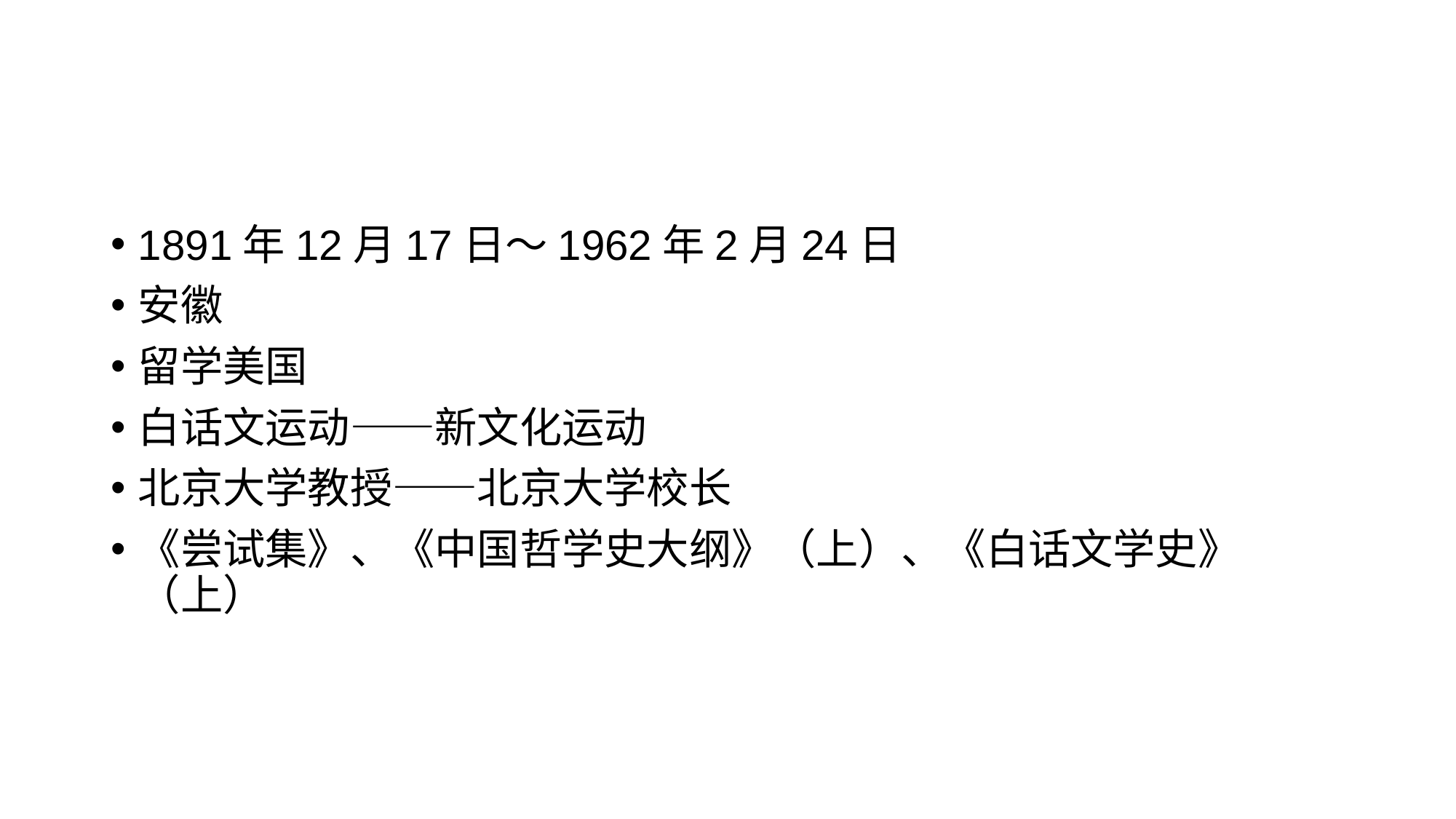

#
1891年12月17日～1962年2月24日
安徽
留学美国
白话文运动——新文化运动
北京大学教授——北京大学校长
《尝试集》、《中国哲学史大纲》（上）、《白话文学史》（上）